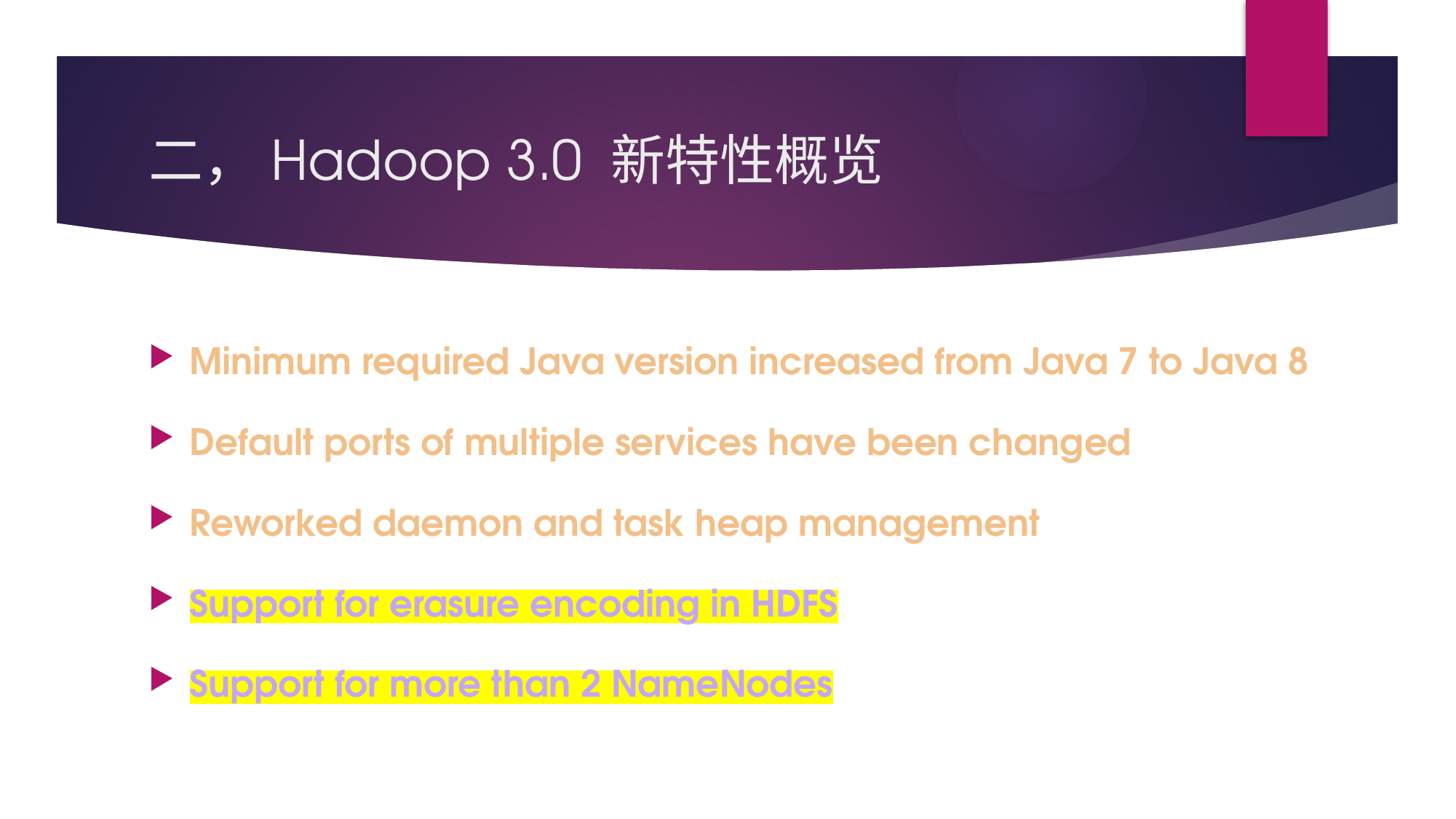

# 二，Hadoop 3.0 新特性概览
Minimum required Java version increased from Java 7 to Java 8
Default ports of multiple services have been changed
Reworked daemon and task heap management
Support for erasure encoding in HDFS
Support for more than 2 NameNodes